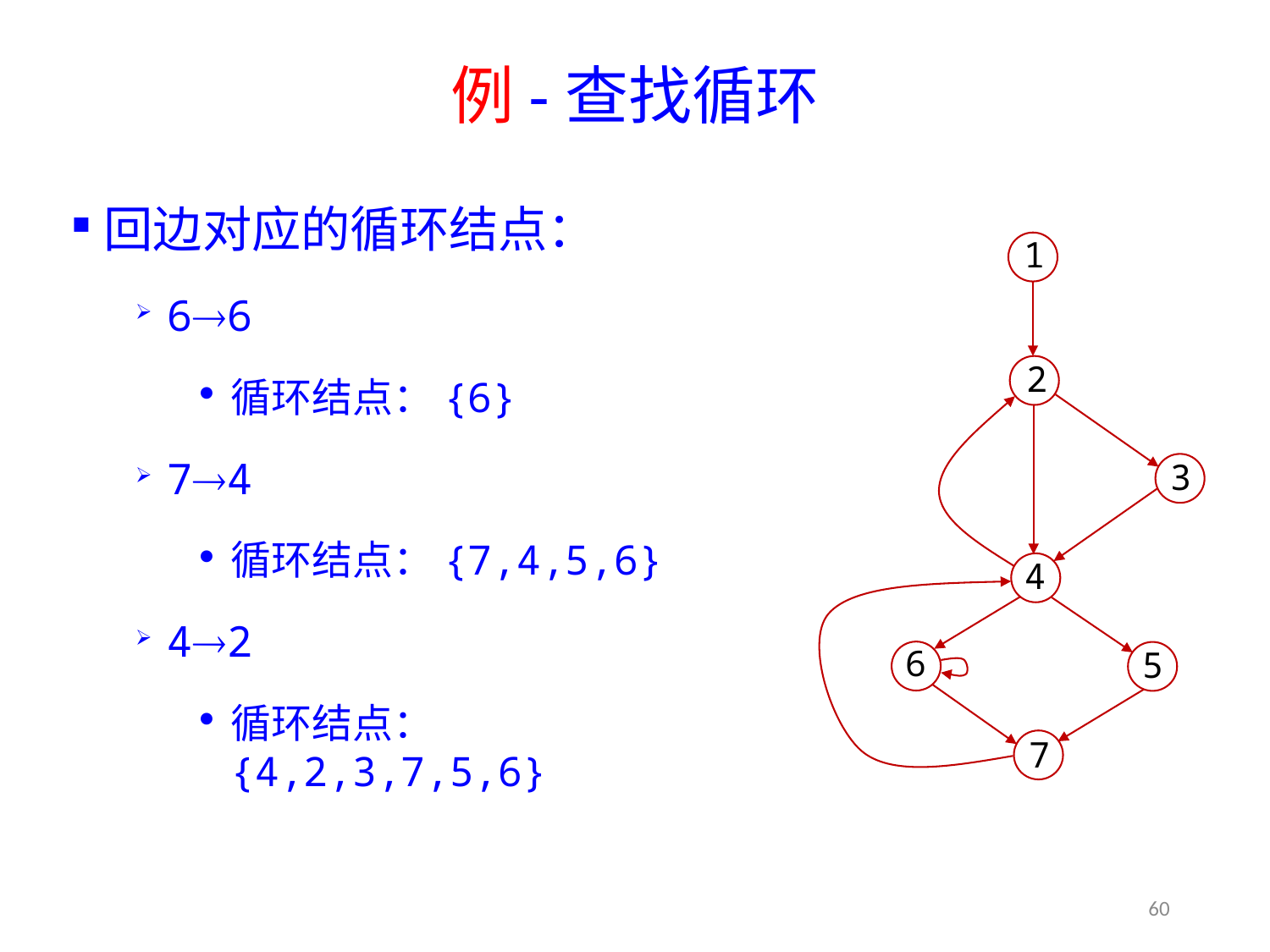

# 例-查找循环
回边对应的循环结点：
6→6
循环结点：{6}
7→4
循环结点：{7,4,5,6}
4→2
循环结点：{4,2,3,7,5,6}
1

2

3

4

6

5

7
60